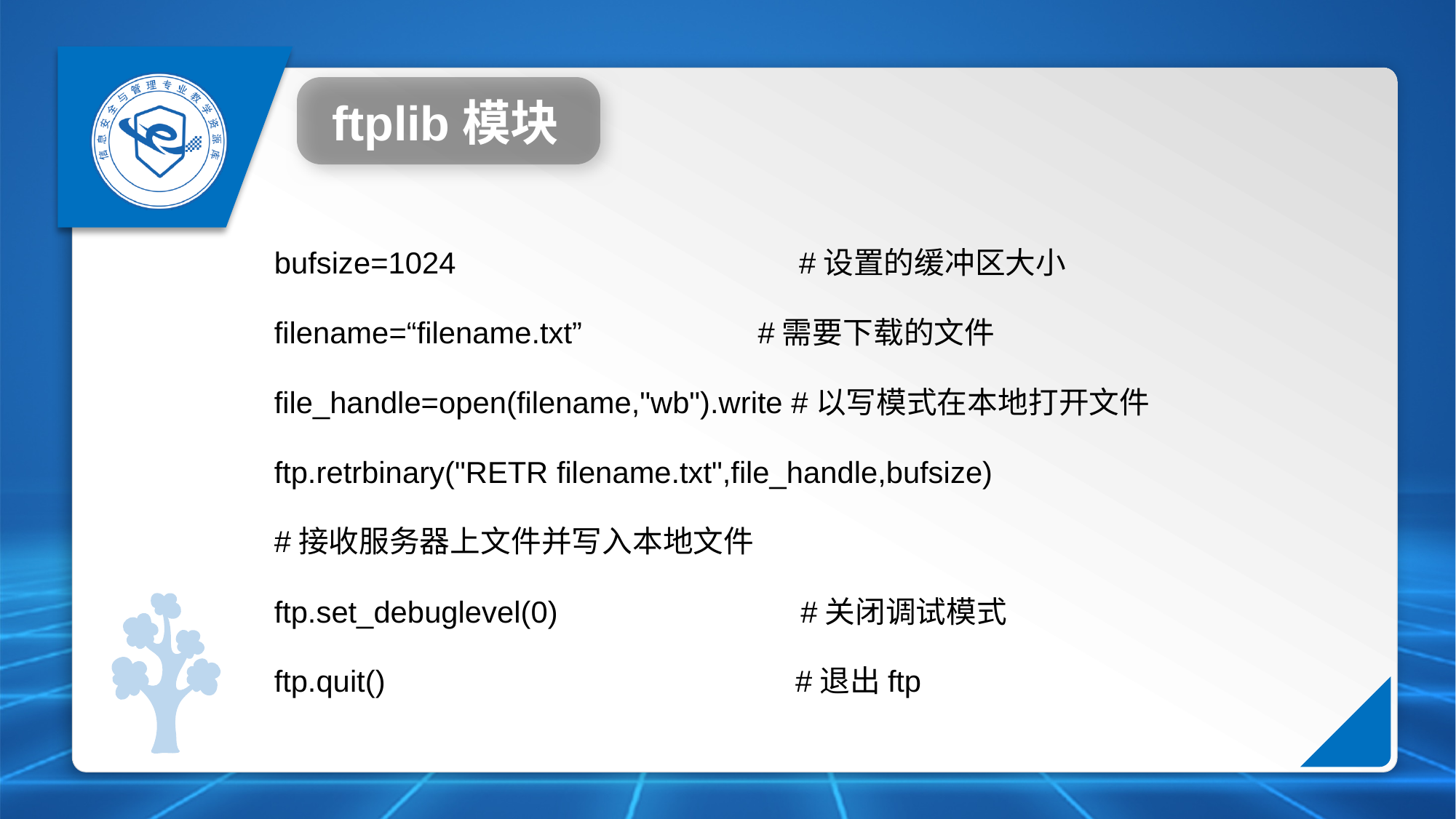

ftplib模块
bufsize=1024                                         #设置的缓冲区大小
filename=“filename.txt”                     #需要下载的文件
file_handle=open(filename,"wb").write #以写模式在本地打开文件
ftp.retrbinary("RETR filename.txt",file_handle,bufsize)
#接收服务器上文件并写入本地文件
ftp.set_debuglevel(0)                             #关闭调试模式
ftp.quit()                                                 #退出ftp